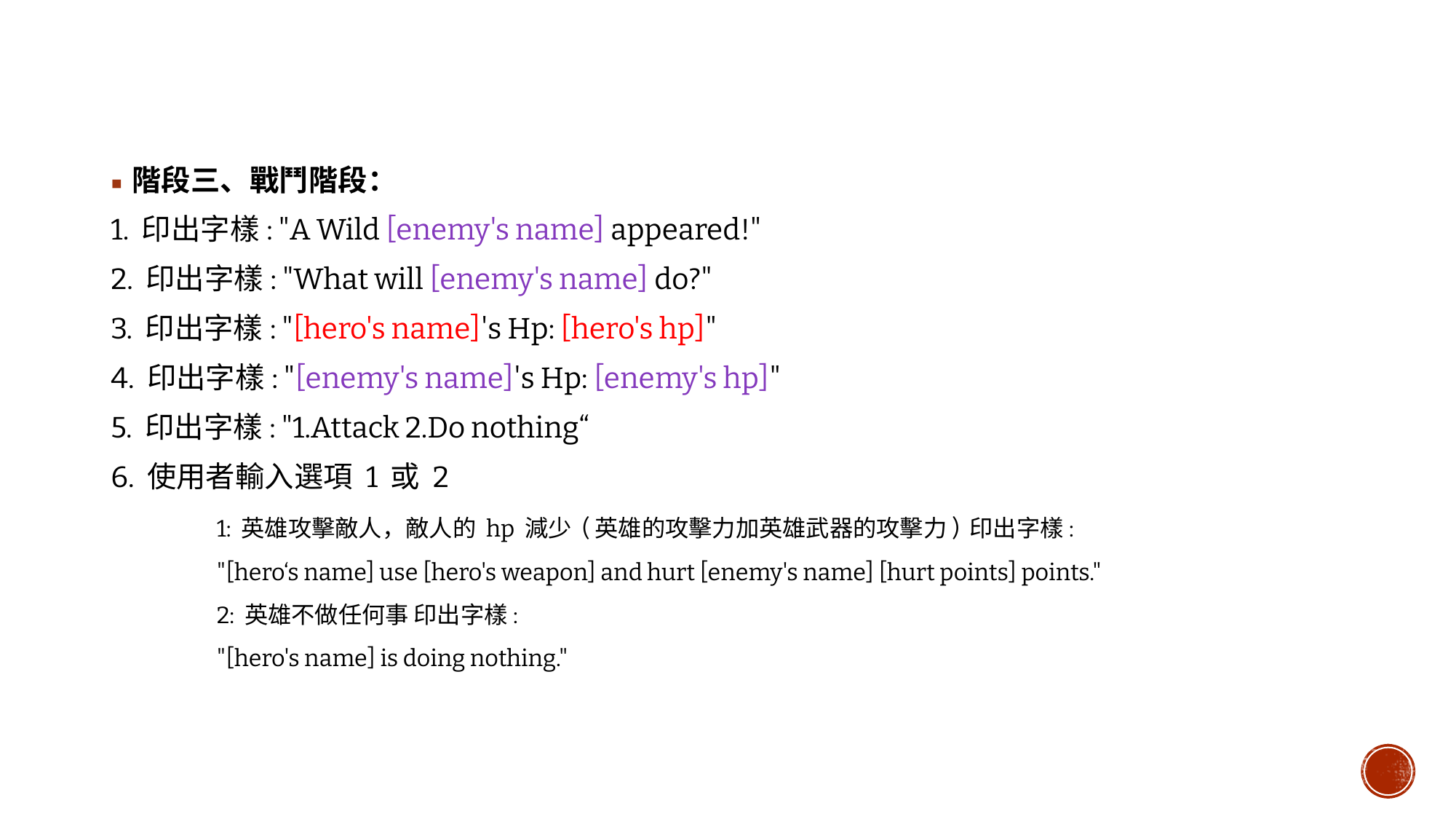

階段三、戰鬥階段：
1. 印出字樣: "A Wild [enemy's name] appeared!"
2. 印出字樣: "What will [enemy's name] do?"
3. 印出字樣: "[hero's name]'s Hp: [hero's hp]"
4. 印出字樣: "[enemy's name]'s Hp: [enemy's hp]"
5. 印出字樣: "1.Attack 2.Do nothing“
6. 使用者輸入選項 1 或 2
	1: 英雄攻擊敵人，敵人的 hp 減少 (英雄的攻擊力加英雄武器的攻擊力) 印出字樣:
		"[hero‘s name] use [hero's weapon] and hurt [enemy's name] [hurt points] points."
	2: 英雄不做任何事 印出字樣:
		"[hero's name] is doing nothing."